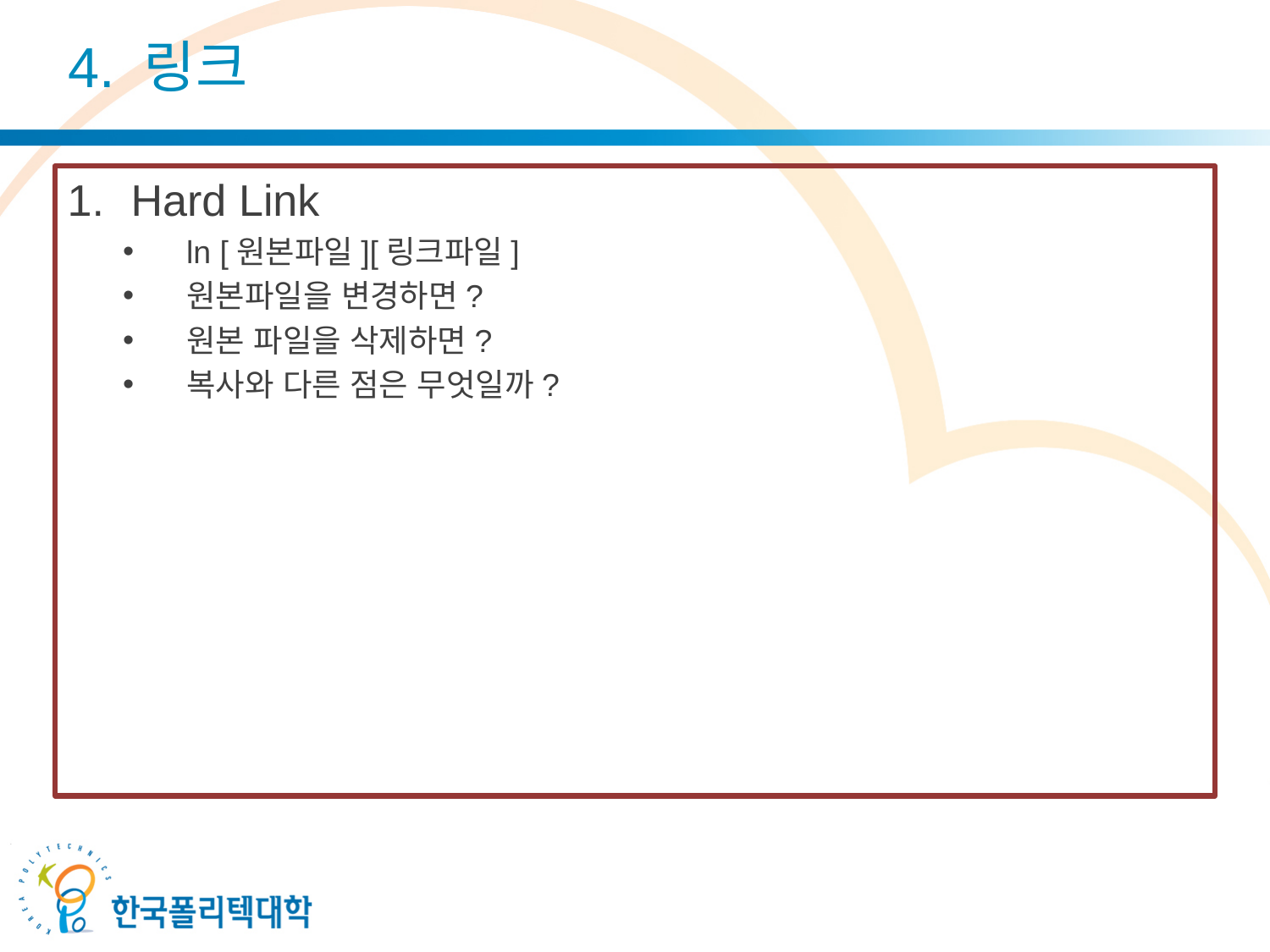

# 4. 링크
Hard Link
ln [원본파일][링크파일]
원본파일을 변경하면?
원본 파일을 삭제하면?
복사와 다른 점은 무엇일까?